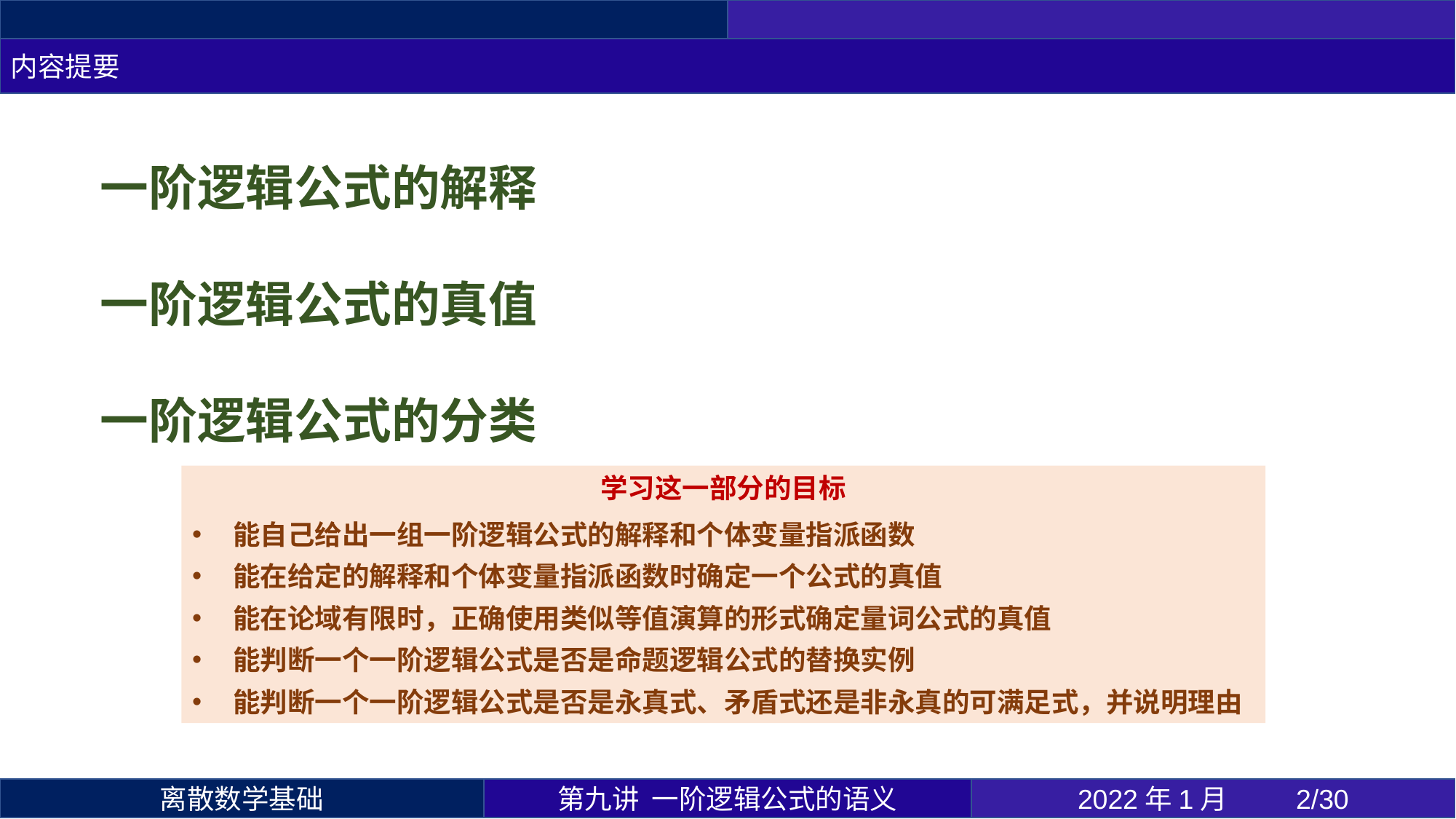

内容提要
一阶逻辑公式的解释
一阶逻辑公式的真值
一阶逻辑公式的分类
学习这一部分的目标
能自己给出一组一阶逻辑公式的解释和个体变量指派函数
能在给定的解释和个体变量指派函数时确定一个公式的真值
能在论域有限时，正确使用类似等值演算的形式确定量词公式的真值
能判断一个一阶逻辑公式是否是命题逻辑公式的替换实例
能判断一个一阶逻辑公式是否是永真式、矛盾式还是非永真的可满足式，并说明理由
第九讲  一阶逻辑公式的语义
2022年1月 	2/30
离散数学基础